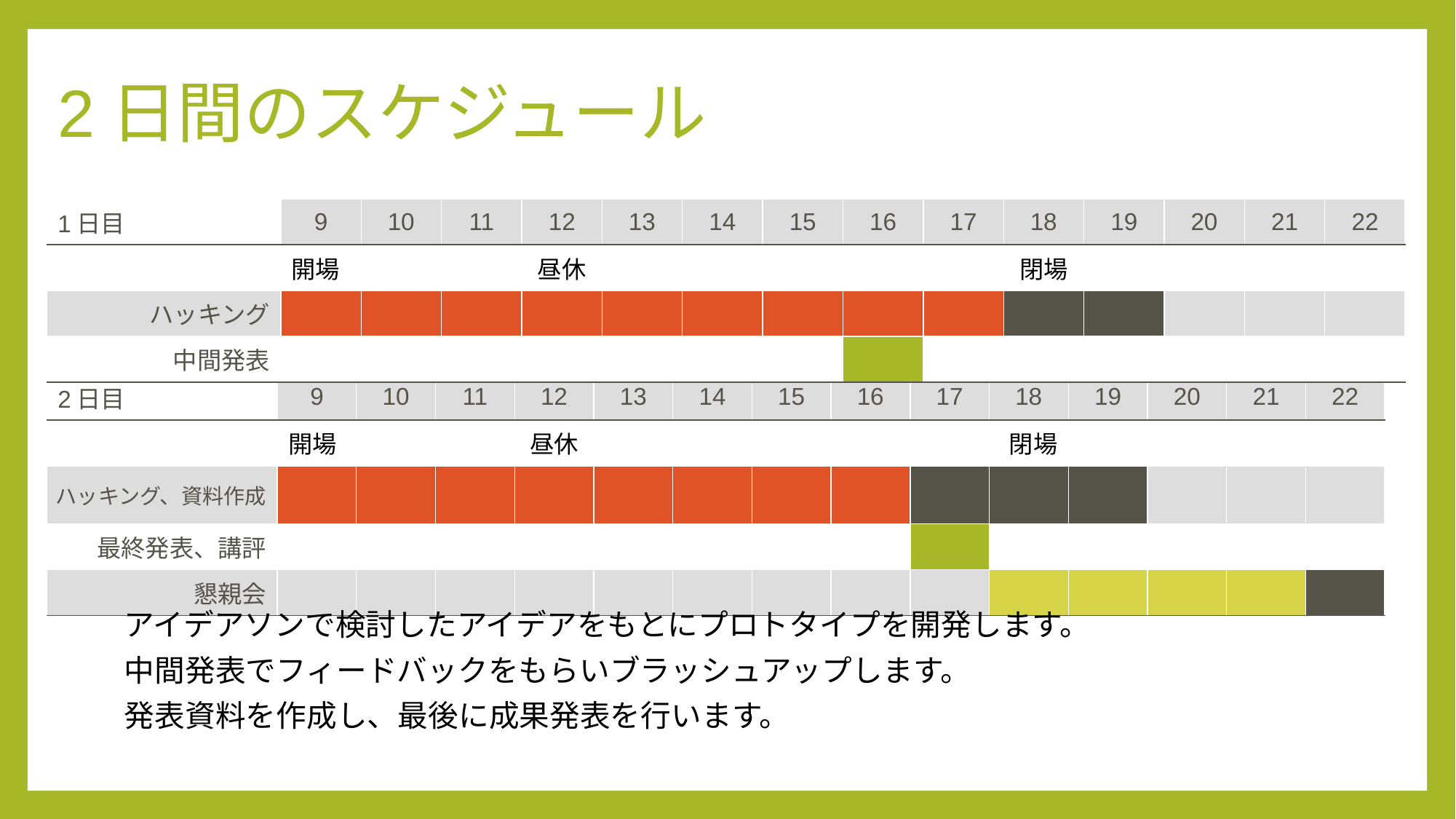

# 2日間のスケジュール
| 1日目 | 9 | 10 | 11 | 12 | 13 | 14 | 15 | 16 | 17 | 18 | 19 | 20 | 21 | 22 |
| --- | --- | --- | --- | --- | --- | --- | --- | --- | --- | --- | --- | --- | --- | --- |
|  | 開場 |  |  | 昼休 |  |  |  |  |  | 閉場 |  |  |  |  |
| ハッキング |  |  |  |  |  |  |  |  |  |  |  |  |  |  |
| 中間発表 |  |  |  |  |  |  |  |  |  |  |  |  |  |  |
| 2日目 | 9 | 10 | 11 | 12 | 13 | 14 | 15 | 16 | 17 | 18 | 19 | 20 | 21 | 22 |
| --- | --- | --- | --- | --- | --- | --- | --- | --- | --- | --- | --- | --- | --- | --- |
|  | 開場 |  |  | 昼休 |  |  |  |  |  | 閉場 |  |  |  |  |
| ハッキング、資料作成 |  |  |  |  |  |  |  |  |  |  |  |  |  |  |
| 最終発表、講評 |  |  |  |  |  |  |  |  |  |  |  |  |  |  |
| 懇親会 |  |  |  |  |  |  |  |  |  |  |  |  |  |  |
アイデアソンで検討したアイデアをもとにプロトタイプを開発します。
中間発表でフィードバックをもらいブラッシュアップします。
発表資料を作成し、最後に成果発表を行います。